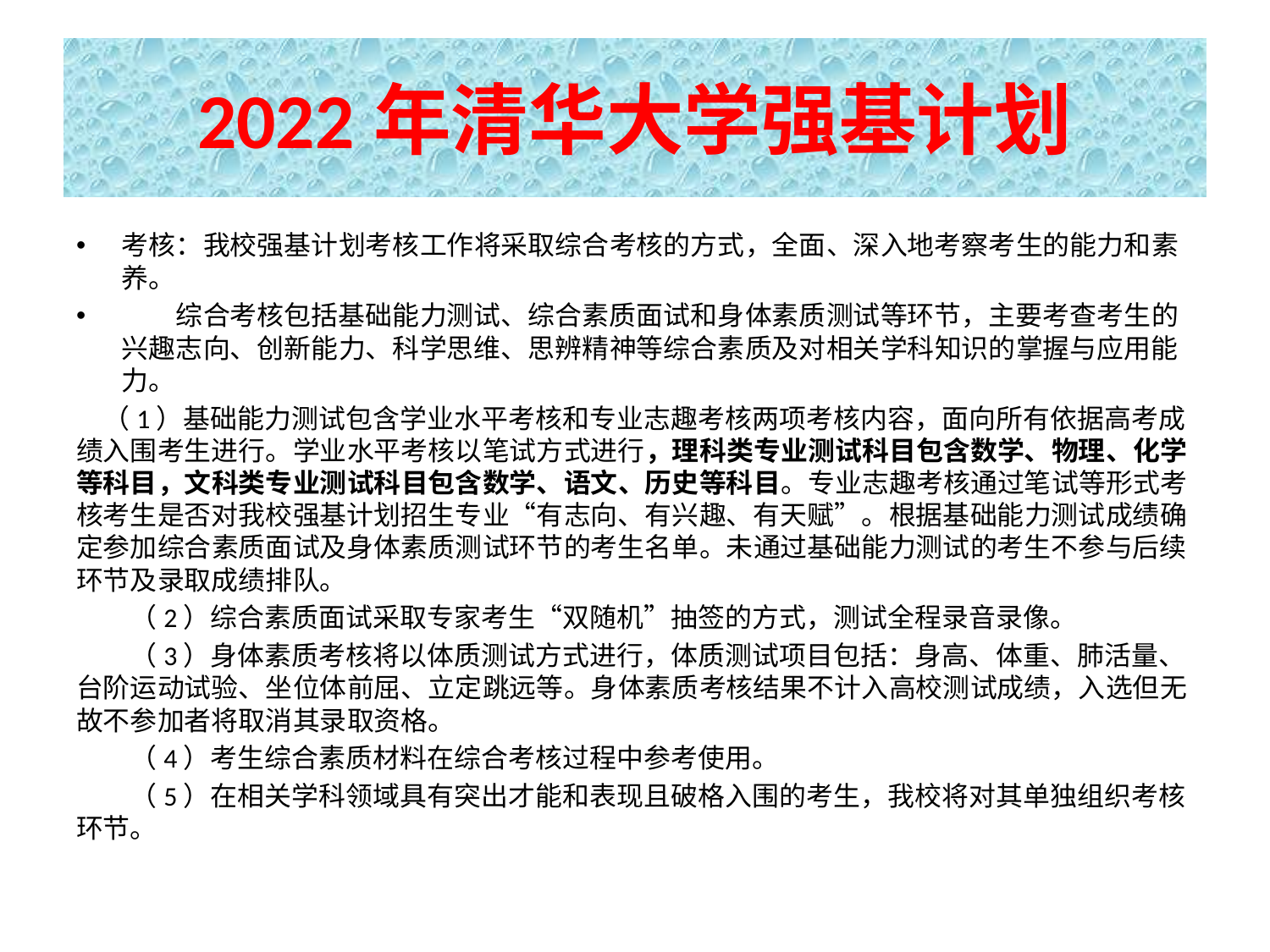

# 2022年清华大学强基计划
考核：我校强基计划考核工作将采取综合考核的方式，全面、深入地考察考生的能力和素养。
　　综合考核包括基础能力测试、综合素质面试和身体素质测试等环节，主要考查考生的兴趣志向、创新能力、科学思维、思辨精神等综合素质及对相关学科知识的掌握与应用能力。
　（1）基础能力测试包含学业水平考核和专业志趣考核两项考核内容，面向所有依据高考成绩入围考生进行。学业水平考核以笔试方式进行，理科类专业测试科目包含数学、物理、化学等科目，文科类专业测试科目包含数学、语文、历史等科目。专业志趣考核通过笔试等形式考核考生是否对我校强基计划招生专业“有志向、有兴趣、有天赋”。根据基础能力测试成绩确定参加综合素质面试及身体素质测试环节的考生名单。未通过基础能力测试的考生不参与后续环节及录取成绩排队。
　　（2）综合素质面试采取专家考生“双随机”抽签的方式，测试全程录音录像。
　　（3）身体素质考核将以体质测试方式进行，体质测试项目包括：身高、体重、肺活量、台阶运动试验、坐位体前屈、立定跳远等。身体素质考核结果不计入高校测试成绩，入选但无故不参加者将取消其录取资格。
　　（4）考生综合素质材料在综合考核过程中参考使用。
　　（5）在相关学科领域具有突出才能和表现且破格入围的考生，我校将对其单独组织考核环节。